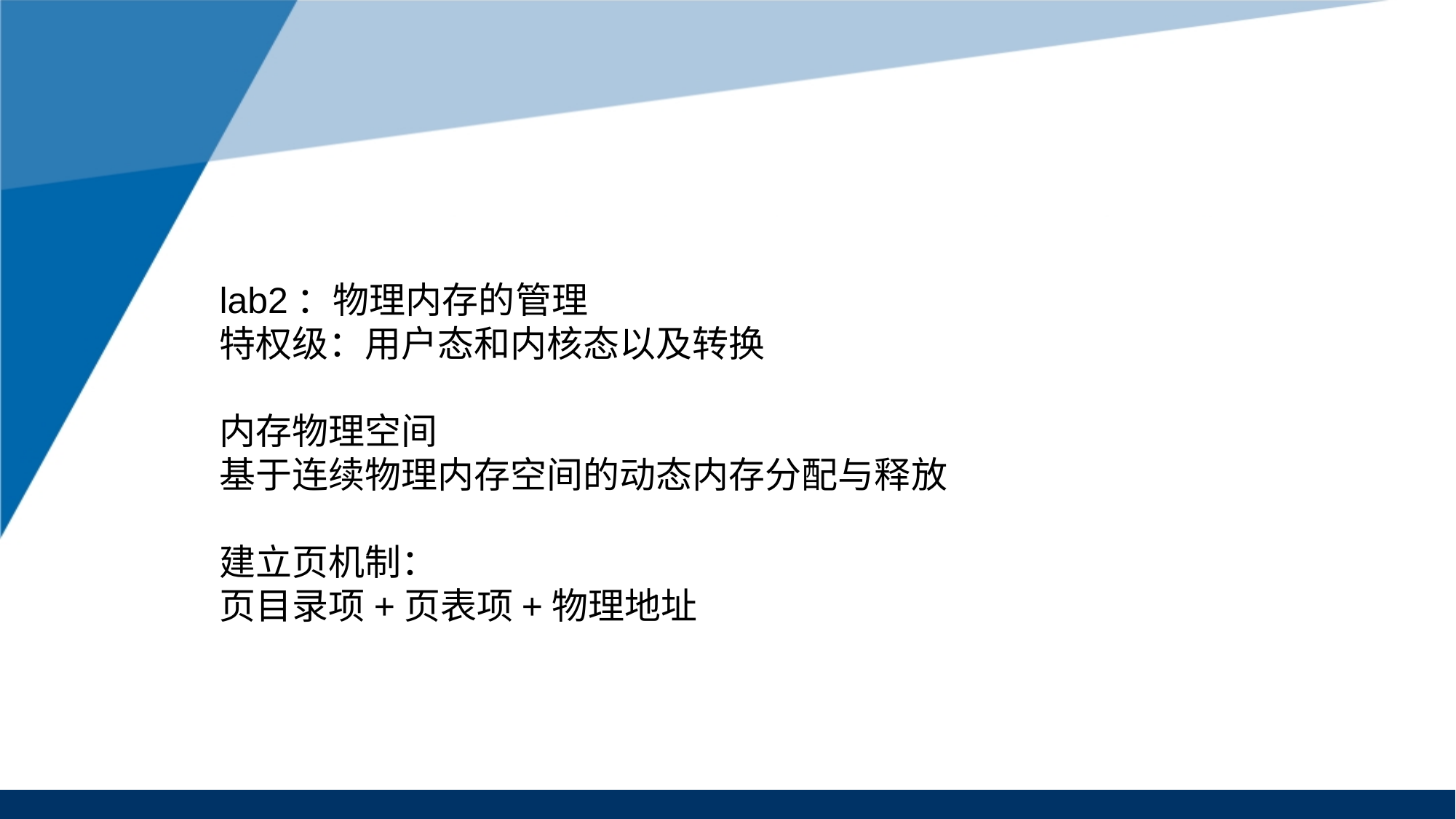

lab2：物理内存的管理
特权级：用户态和内核态以及转换

内存物理空间
基于连续物理内存空间的动态内存分配与释放

建立页机制：
页目录项+页表项+物理地址